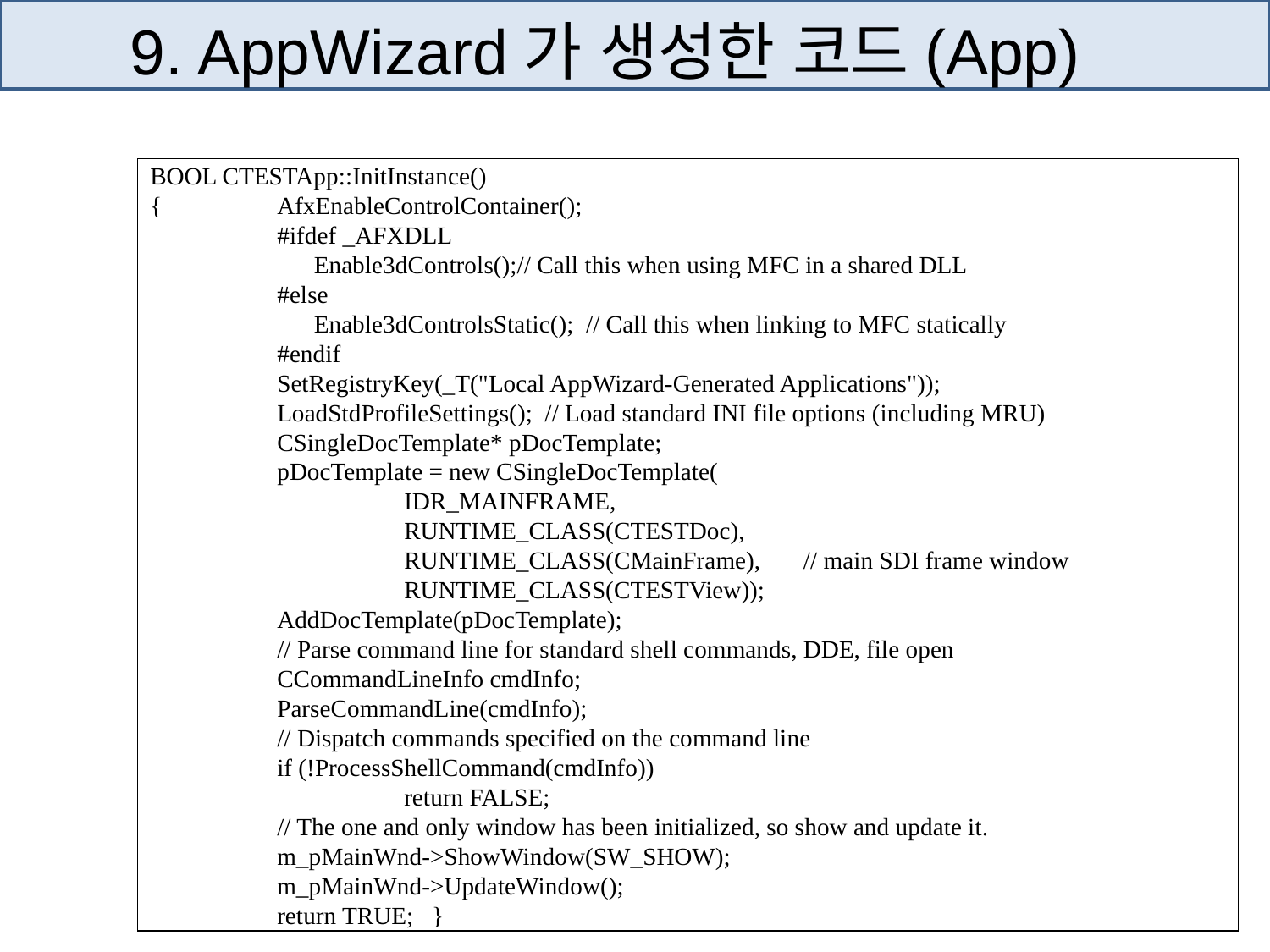

# 9. AppWizard가 생성한 코드(App)
BOOL CTESTApp::InitInstance()
{	AfxEnableControlContainer();
	#ifdef _AFXDLL
	      Enable3dControls();// Call this when using MFC in a shared DLL
	#else
	      Enable3dControlsStatic();  // Call this when linking to MFC statically
	#endif
	SetRegistryKey(_T("Local AppWizard-Generated Applications"));
	LoadStdProfileSettings();  // Load standard INI file options (including MRU)
	CSingleDocTemplate* pDocTemplate;
	pDocTemplate = new CSingleDocTemplate(
		IDR_MAINFRAME,
		RUNTIME_CLASS(CTESTDoc),
		RUNTIME_CLASS(CMainFrame),       // main SDI frame window
		RUNTIME_CLASS(CTESTView));
	AddDocTemplate(pDocTemplate);
	// Parse command line for standard shell commands, DDE, file open
	CCommandLineInfo cmdInfo;
	ParseCommandLine(cmdInfo);
	// Dispatch commands specified on the command line
	if (!ProcessShellCommand(cmdInfo))
		return FALSE;
	// The one and only window has been initialized, so show and update it.
	m_pMainWnd->ShowWindow(SW_SHOW);
	m_pMainWnd->UpdateWindow();
	return TRUE;   }